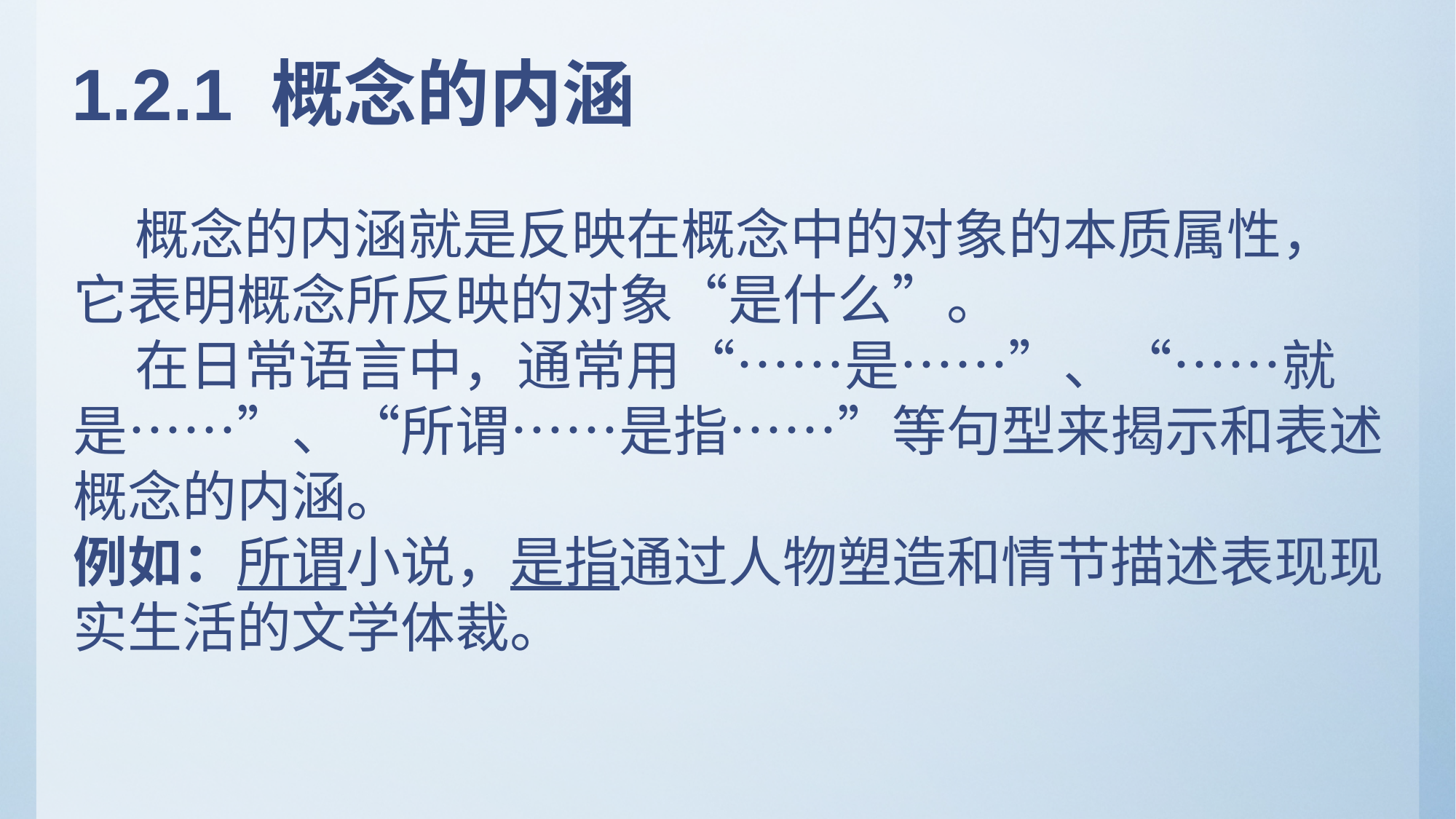

# 1.2.1 概念的内涵
    概念的内涵就是反映在概念中的对象的本质属性，它表明概念所反映的对象“是什么”。
    在日常语言中，通常用“……是……”、“……就是……”、“所谓……是指……”等句型来揭示和表述概念的内涵。
例如：所谓小说，是指通过人物塑造和情节描述表现现实生活的文学体裁。